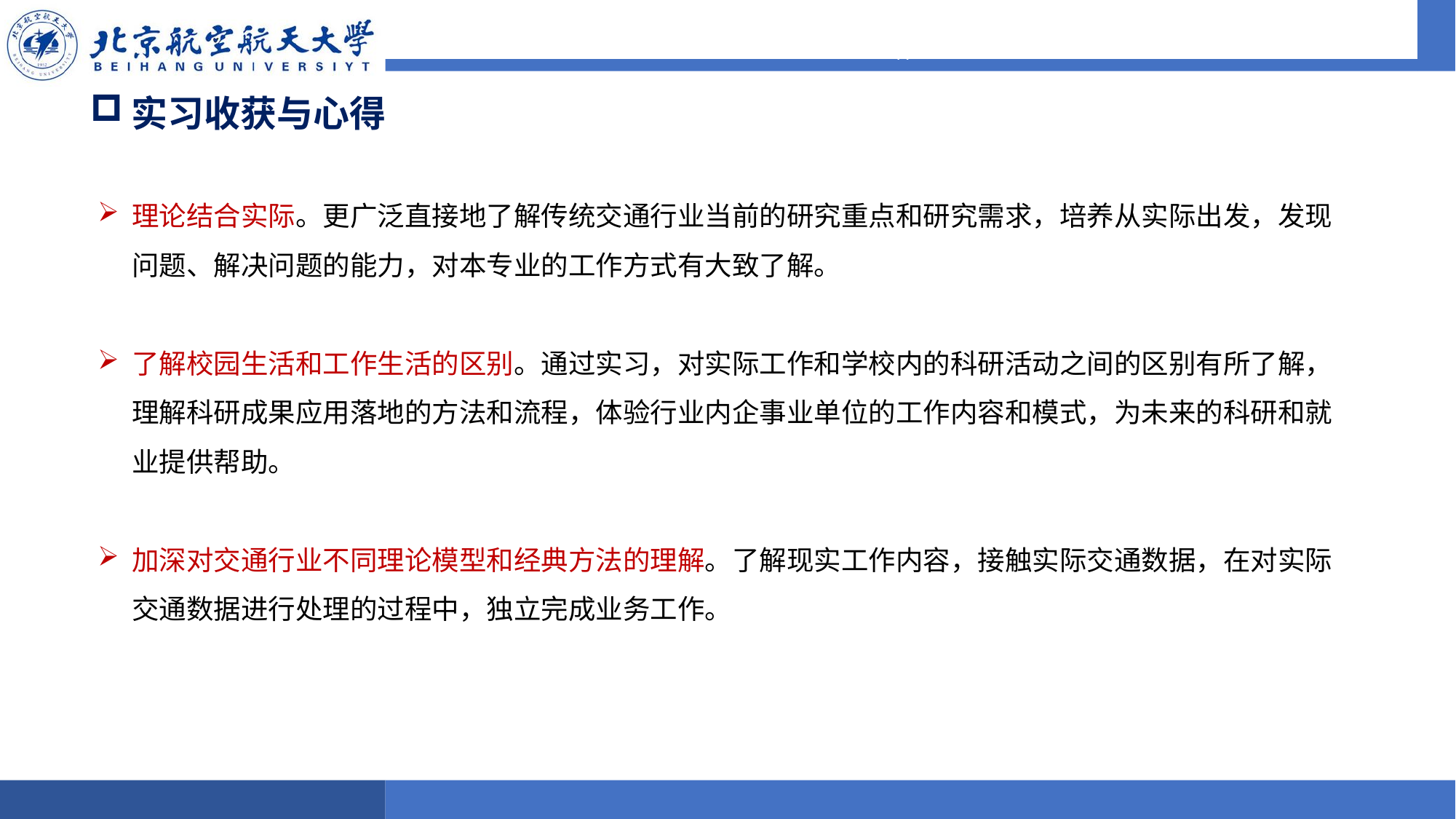

实习收获与心得
理论结合实际。更广泛直接地了解传统交通行业当前的研究重点和研究需求，培养从实际出发，发现问题、解决问题的能力，对本专业的工作方式有大致了解。

了解校园生活和工作生活的区别。通过实习，对实际工作和学校内的科研活动之间的区别有所了解，理解科研成果应用落地的方法和流程，体验行业内企事业单位的工作内容和模式，为未来的科研和就业提供帮助。

加深对交通行业不同理论模型和经典方法的理解。了解现实工作内容，接触实际交通数据，在对实际交通数据进行处理的过程中，独立完成业务工作。